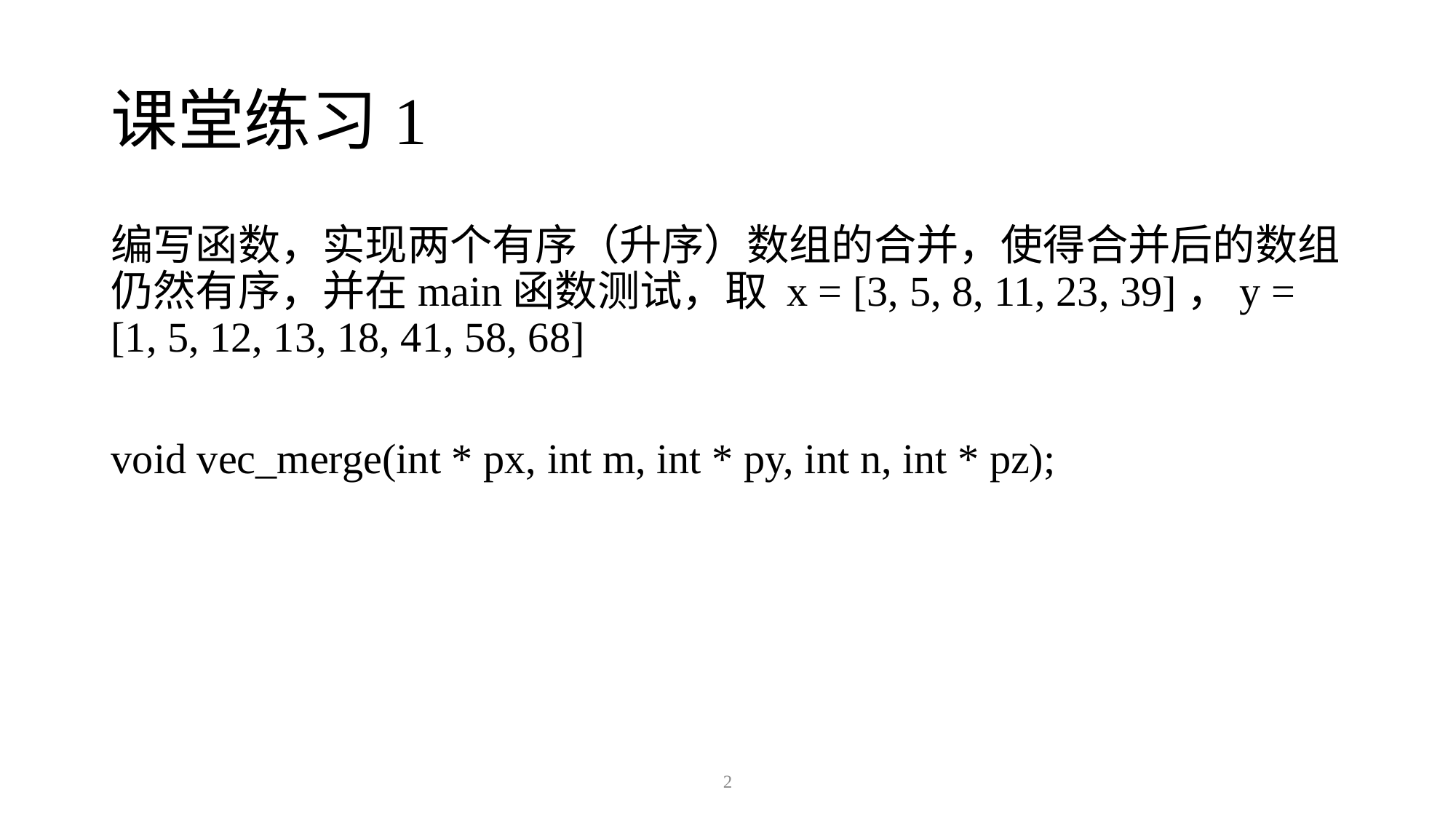

# 课堂练习1
编写函数，实现两个有序（升序）数组的合并，使得合并后的数组仍然有序，并在main函数测试，取 x = [3, 5, 8, 11, 23, 39]，y = [1, 5, 12, 13, 18, 41, 58, 68]

void vec_merge(int * px, int m, int * py, int n, int * pz);
2